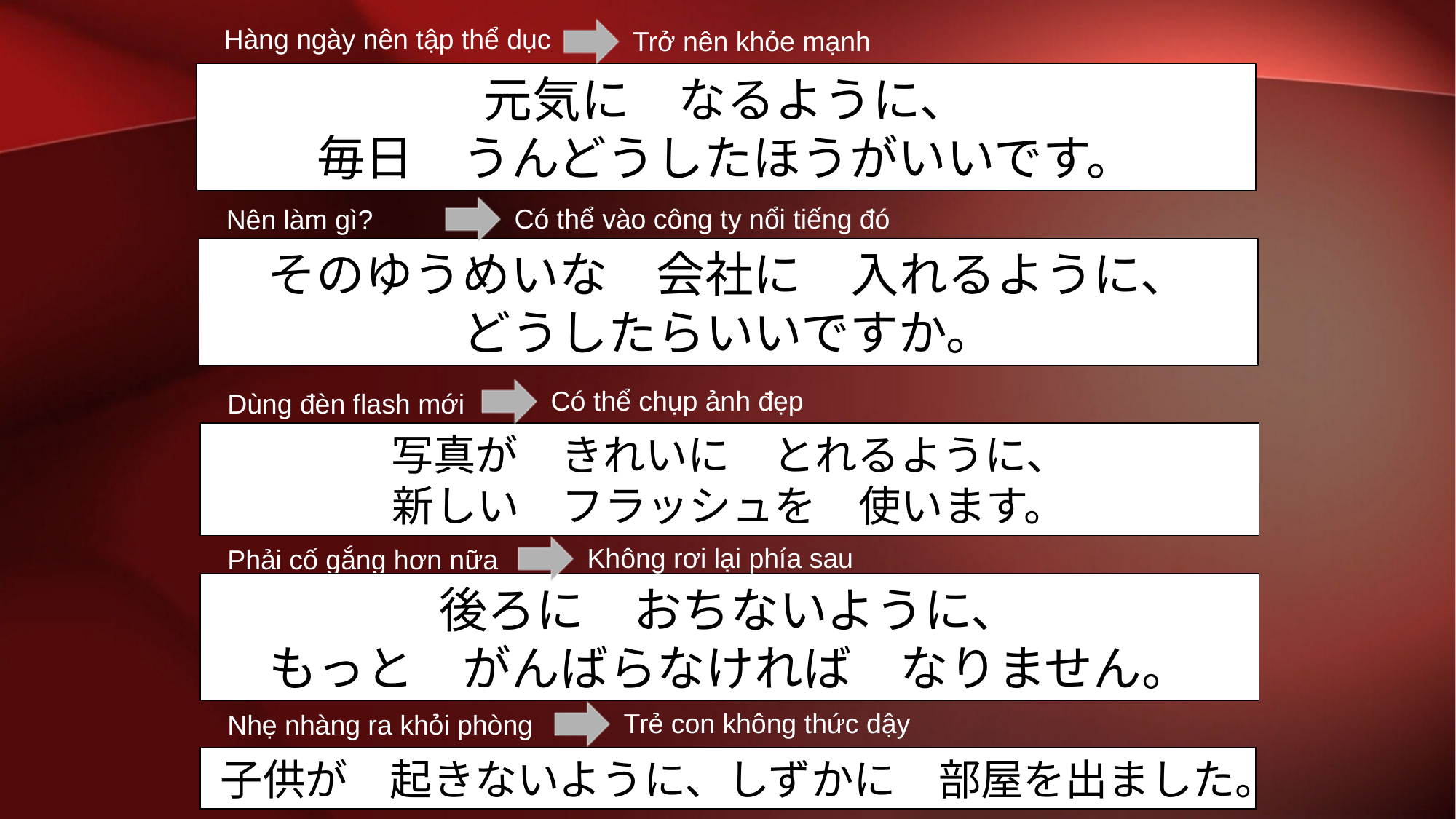

Hàng ngày nên tập thể dục
Trở nên khỏe mạnh

元気に　なるように、
毎日　うんどうしたほうがいいです。
Có thể vào công ty nổi tiếng đó
Nên làm gì?

そのゆうめいな　会社に　入れるように、
どうしたらいいですか。
Có thể chụp ảnh đẹp

Dùng đèn flash mới
写真が　きれいに　とれるように、
新しい　フラッシュを　使います。
Không rơi lại phía sau
Phải cố gắng hơn nữa

後ろに　おちないように、
もっと　がんばらなければ　なりません。
Trẻ con không thức dậy
Nhẹ nhàng ra khỏi phòng

子供が　起きないように、しずかに　部屋を出ました。